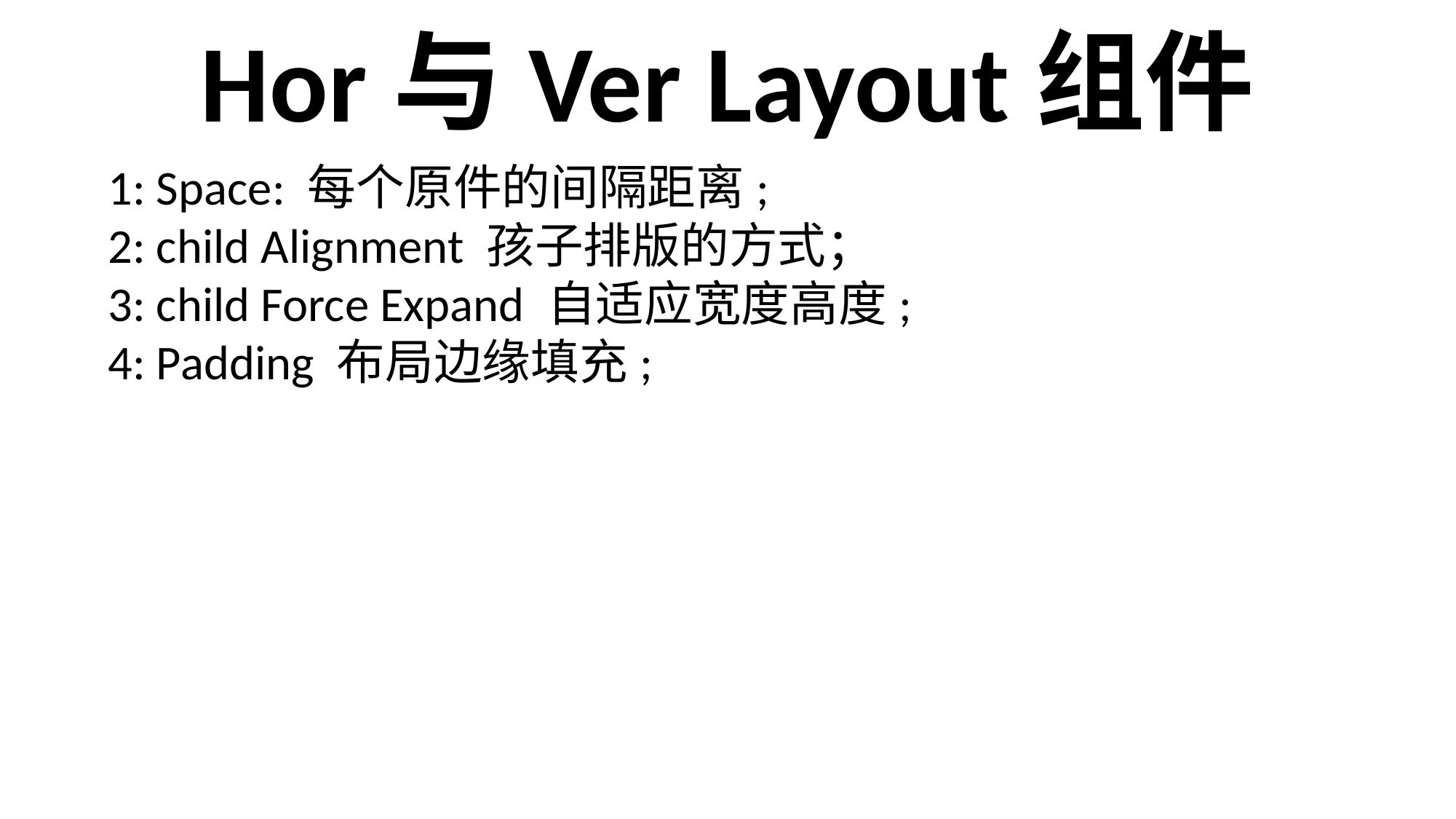

Hor与Ver Layout组件
1: Space: 每个原件的间隔距离;
2: child Alignment 孩子排版的方式；
3: child Force Expand 自适应宽度高度;
4: Padding 布局边缘填充;
3